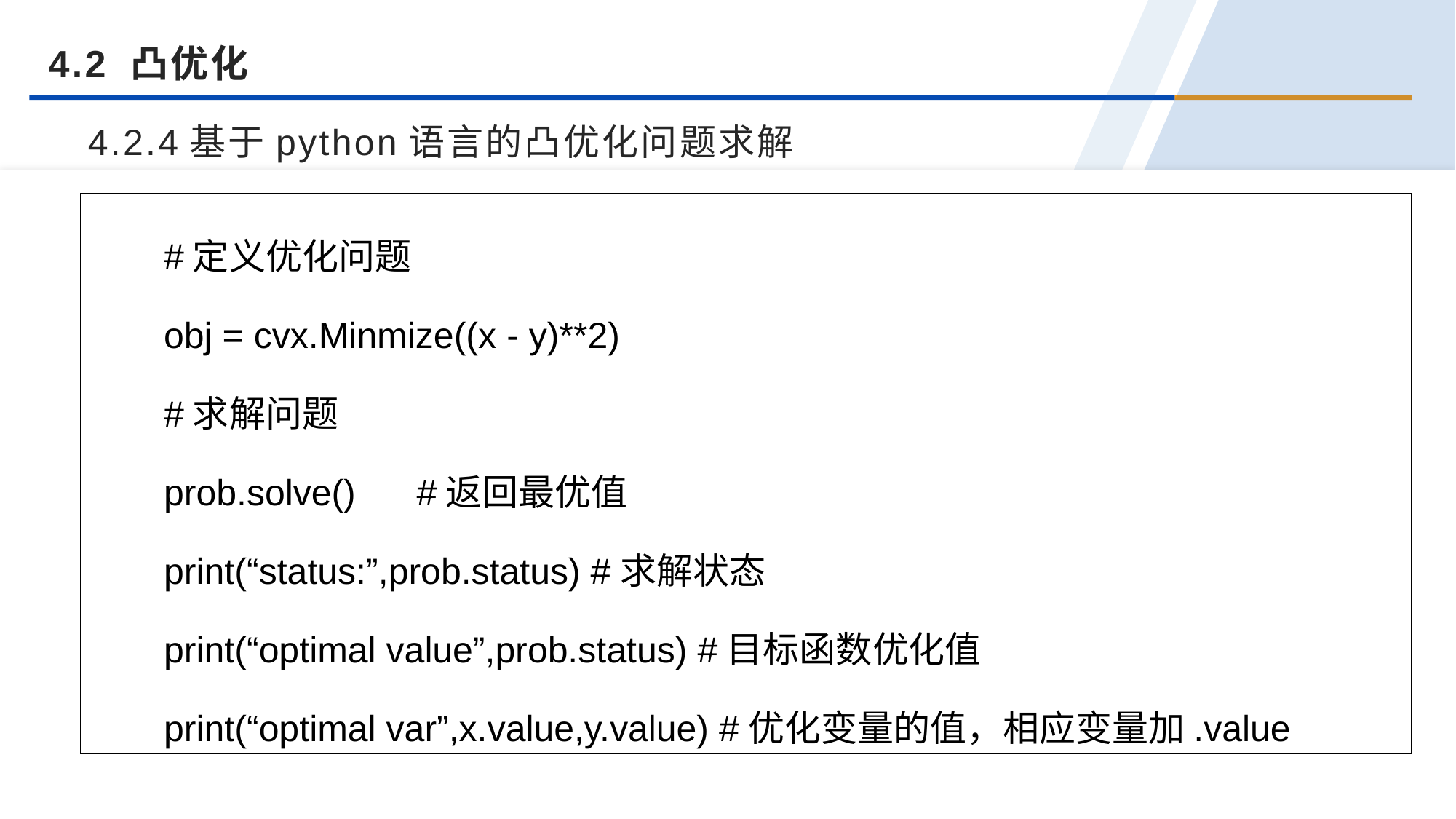

4.2 凸优化
4.2.4基于python语言的凸优化问题求解

#定义优化问题
obj = cvx.Minmize((x - y)**2)
#求解问题
prob.solve()      #返回最优值
print(“status:”,prob.status) #求解状态
print(“optimal value”,prob.status) #目标函数优化值
print(“optimal var”,x.value,y.value) #优化变量的值，相应变量加.value